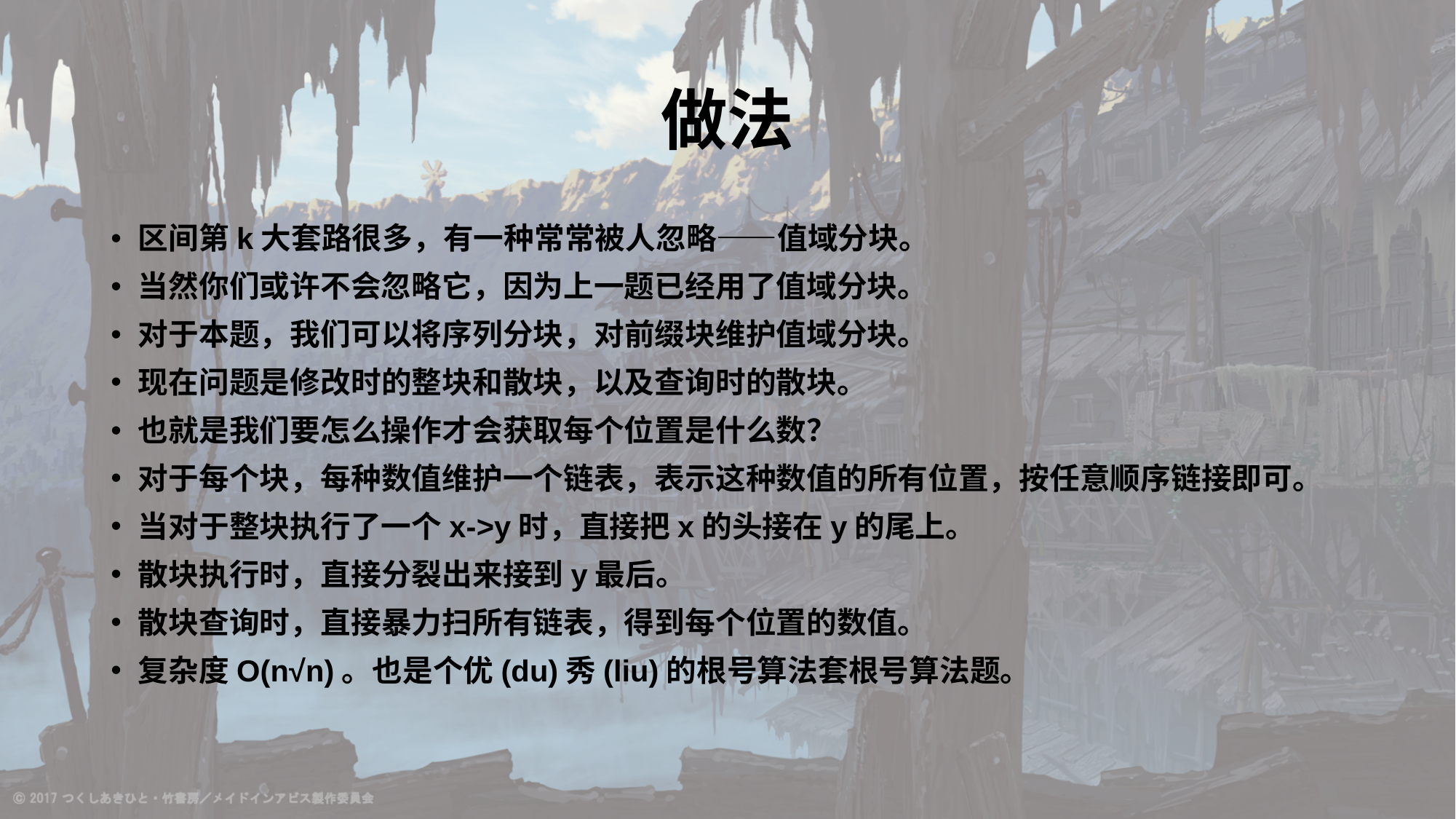

# 做法
区间第k大套路很多，有一种常常被人忽略——值域分块。
当然你们或许不会忽略它，因为上一题已经用了值域分块。
对于本题，我们可以将序列分块，对前缀块维护值域分块。
现在问题是修改时的整块和散块，以及查询时的散块。
也就是我们要怎么操作才会获取每个位置是什么数？
对于每个块，每种数值维护一个链表，表示这种数值的所有位置，按任意顺序链接即可。
当对于整块执行了一个x->y时，直接把x的头接在y的尾上。
散块执行时，直接分裂出来接到y最后。
散块查询时，直接暴力扫所有链表，得到每个位置的数值。
复杂度O(n√n)。也是个优(du)秀(liu)的根号算法套根号算法题。